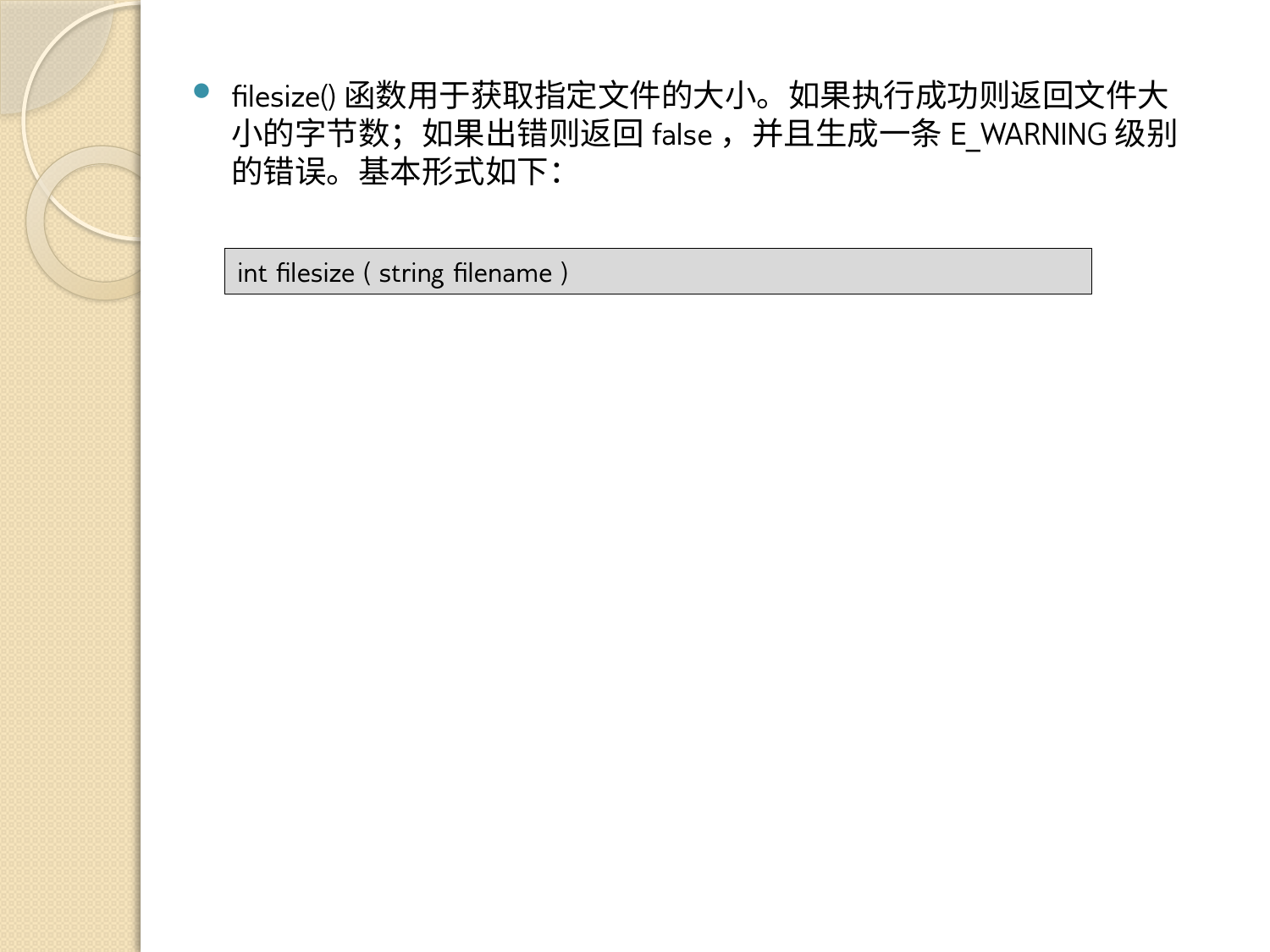

filesize()函数用于获取指定文件的大小。如果执行成功则返回文件大小的字节数；如果出错则返回false，并且生成一条E_WARNING级别的错误。基本形式如下：
int filesize ( string filename )